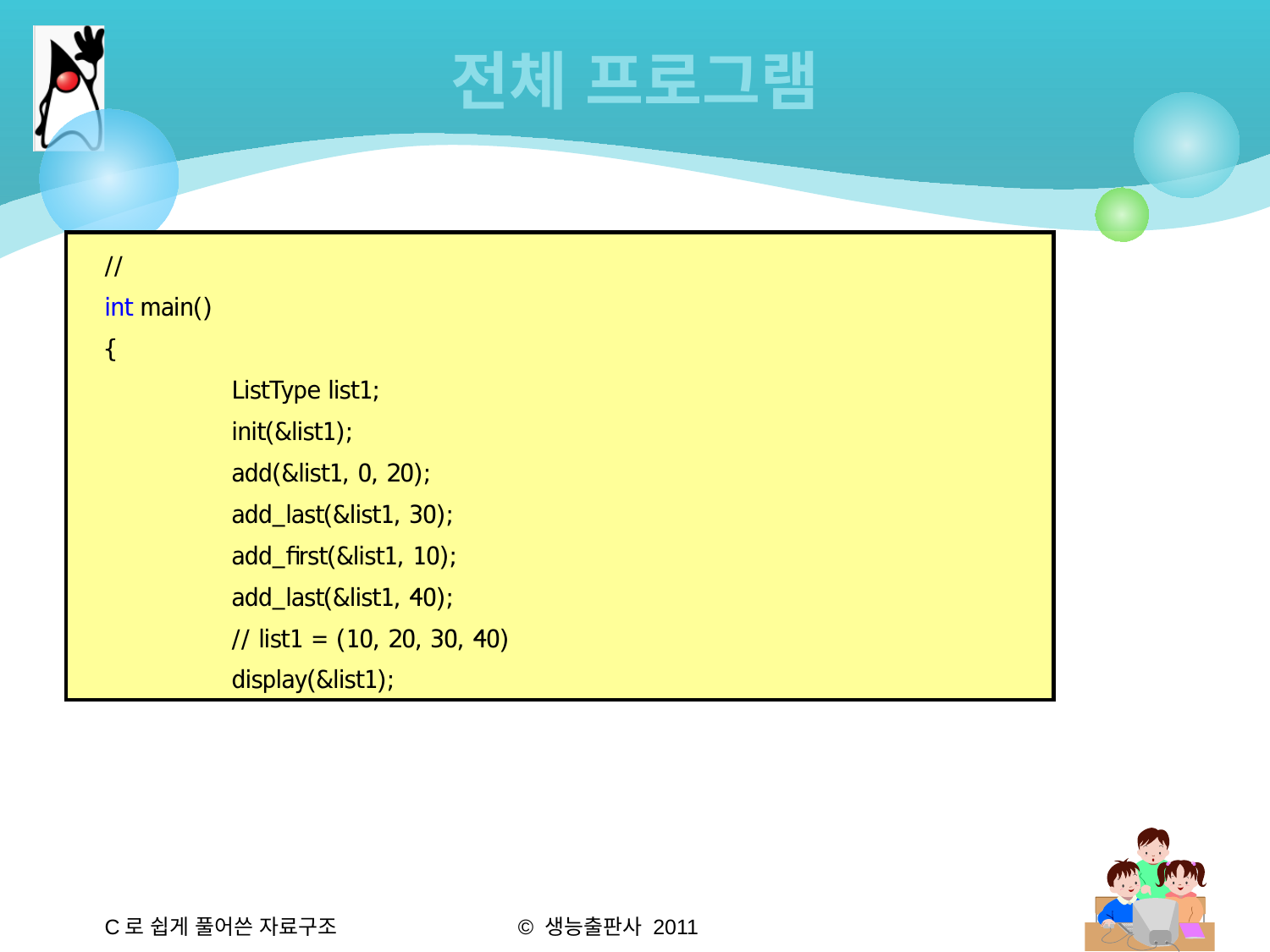

# 전체 프로그램
//
int main()
{
	ListType list1;
	init(&list1);
	add(&list1, 0, 20);
	add_last(&list1, 30);
	add_first(&list1, 10);
	add_last(&list1, 40);
	// list1 = (10, 20, 30, 40)
	display(&list1);